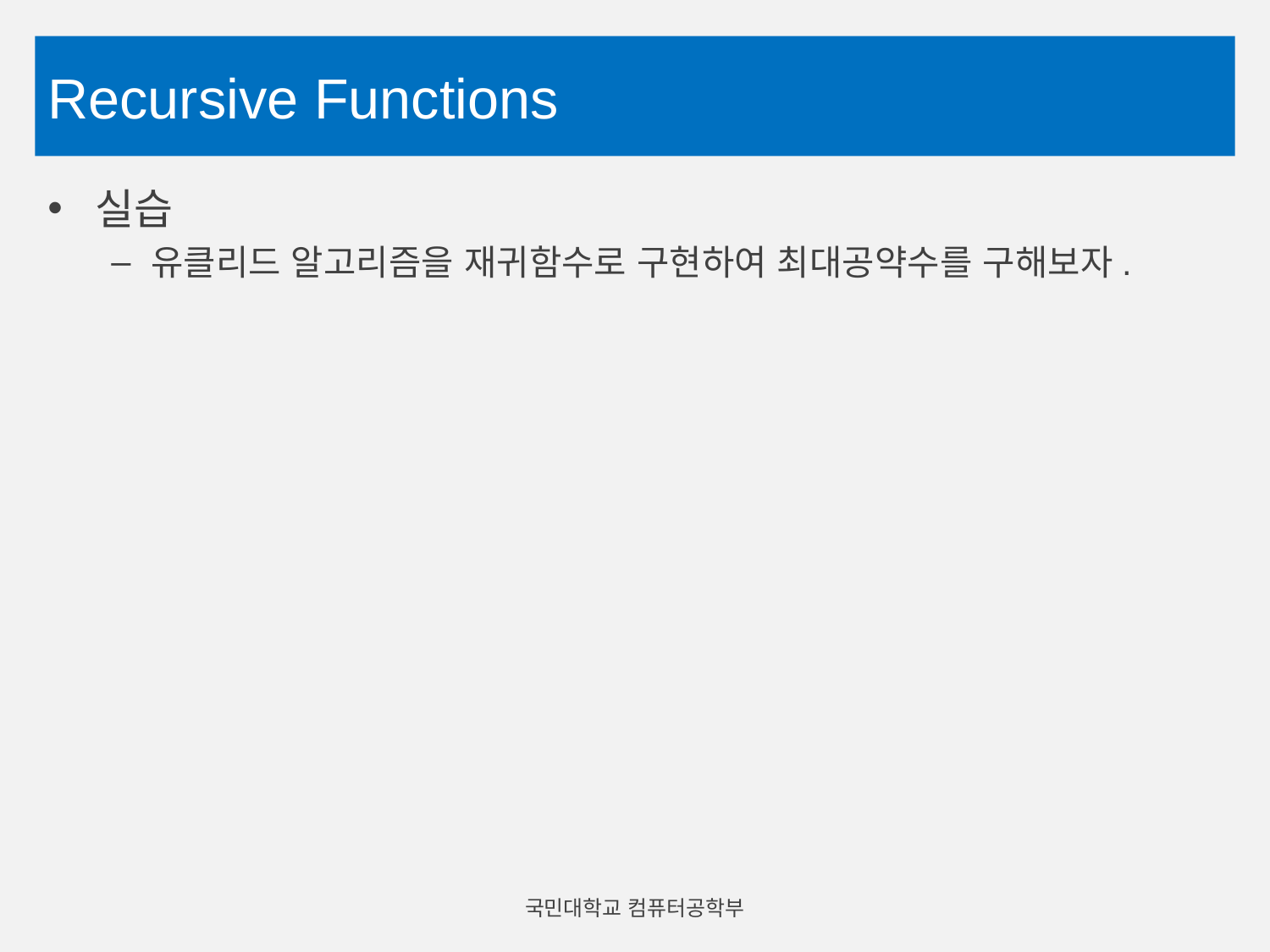

# Recursive Functions
실습
유클리드 알고리즘을 재귀함수로 구현하여 최대공약수를 구해보자.

국민대학교 컴퓨터공학부